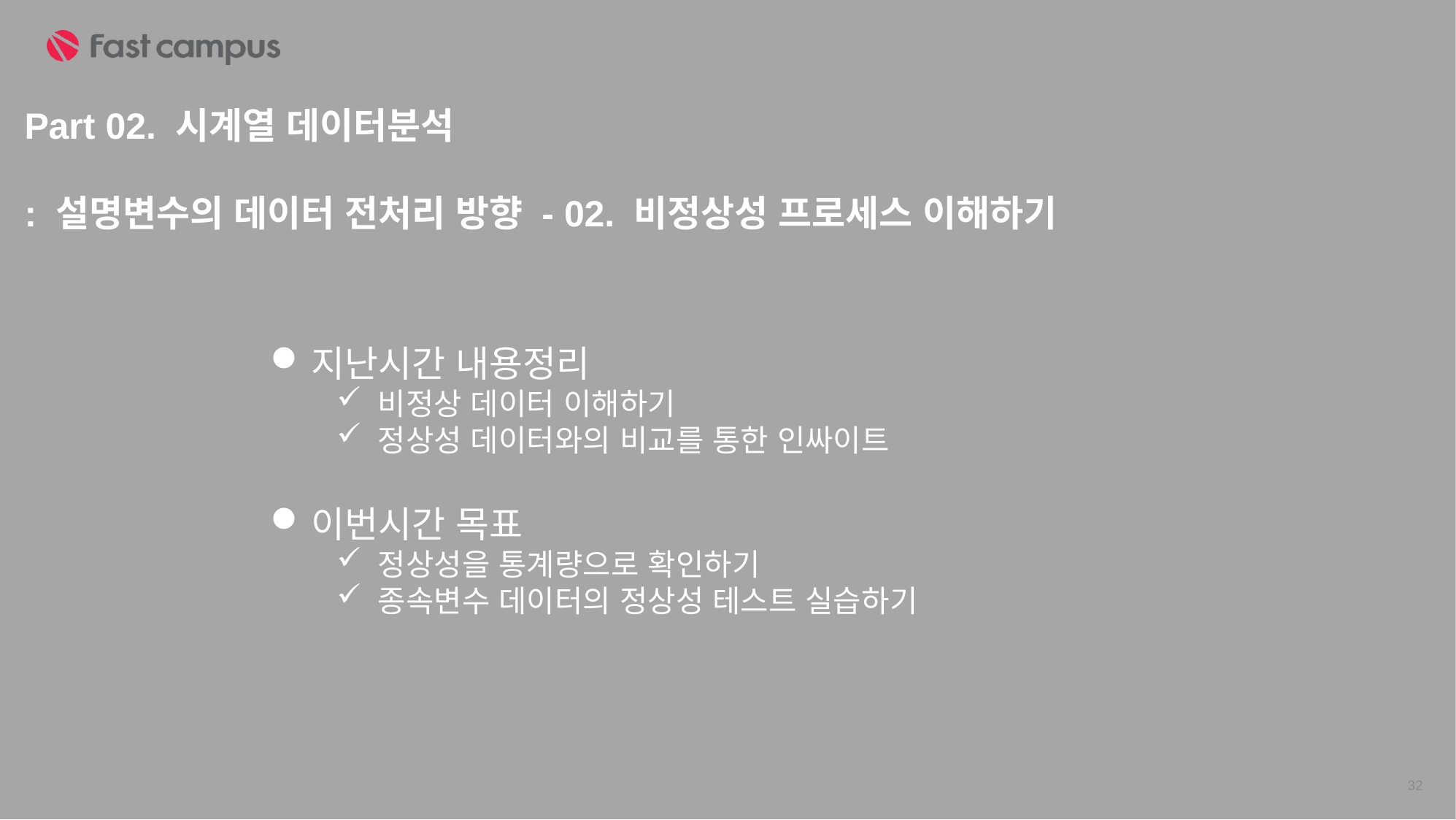

Part 02. 시계열 데이터분석

: 설명변수의 데이터 전처리 방향 - 02. 비정상성 프로세스 이해하기
지난시간 내용정리
비정상 데이터 이해하기
정상성 데이터와의 비교를 통한 인싸이트

이번시간 목표
정상성을 통계량으로 확인하기
종속변수 데이터의 정상성 테스트 실습하기
32